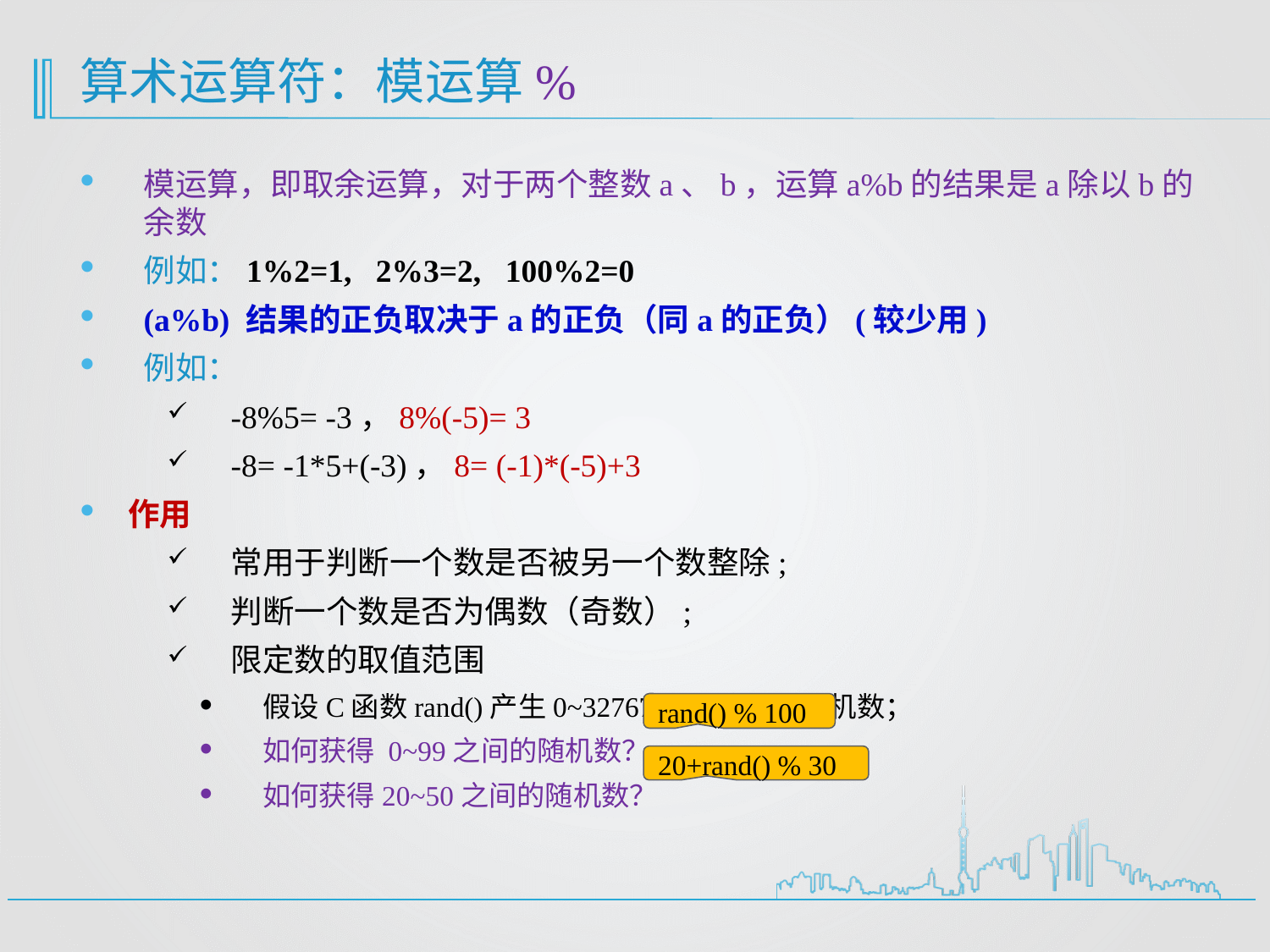

# 算术运算符：模运算%
模运算，即取余运算，对于两个整数a、b，运算a%b的结果是a除以b的余数
例如：1%2=1,   2%3=2,   100%2=0
(a%b) 结果的正负取决于a的正负（同a的正负）(较少用)
例如：
-8%5= -3，8%(-5)= 3
-8= -1*5+(-3)，8= (-1)*(-5)+3
作用
常用于判断一个数是否被另一个数整除;
判断一个数是否为偶数（奇数）;
限定数的取值范围
假设C函数rand()产生0~32767之间的一个随机数；
如何获得 0~99之间的随机数？
如何获得20~50之间的随机数？

rand() % 100
20+rand() % 30